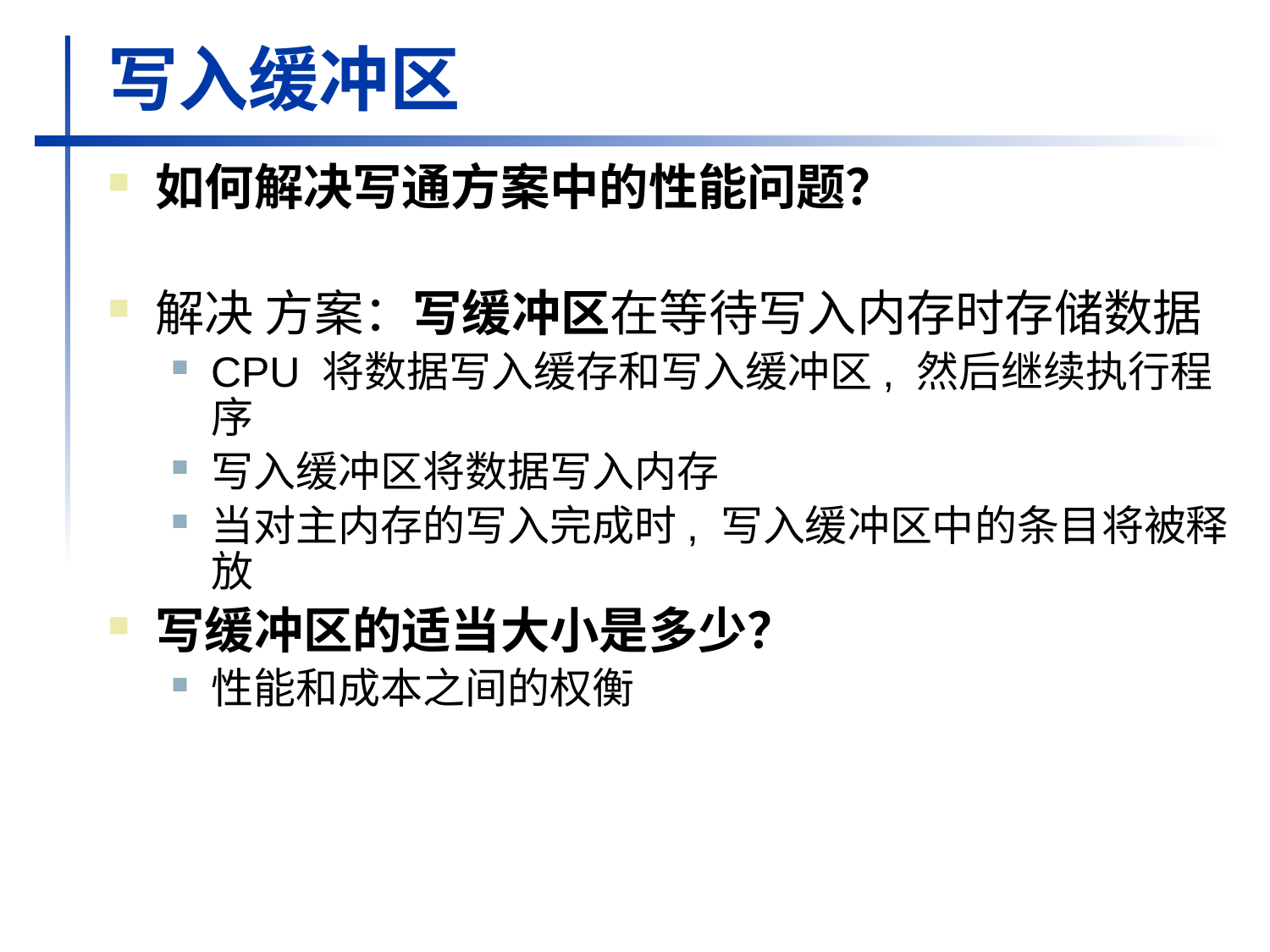

# 写入缓冲区
如何解决写通方案中的性能问题？

解决 方案：写缓冲区在等待写入内存时存储数据
CPU 将数据写入缓存和写入缓冲区, 然后继续执行程序
写入缓冲区将数据写入内存
当对主内存的写入完成时, 写入缓冲区中的条目将被释放
写缓冲区的适当大小是多少？
性能和成本之间的权衡